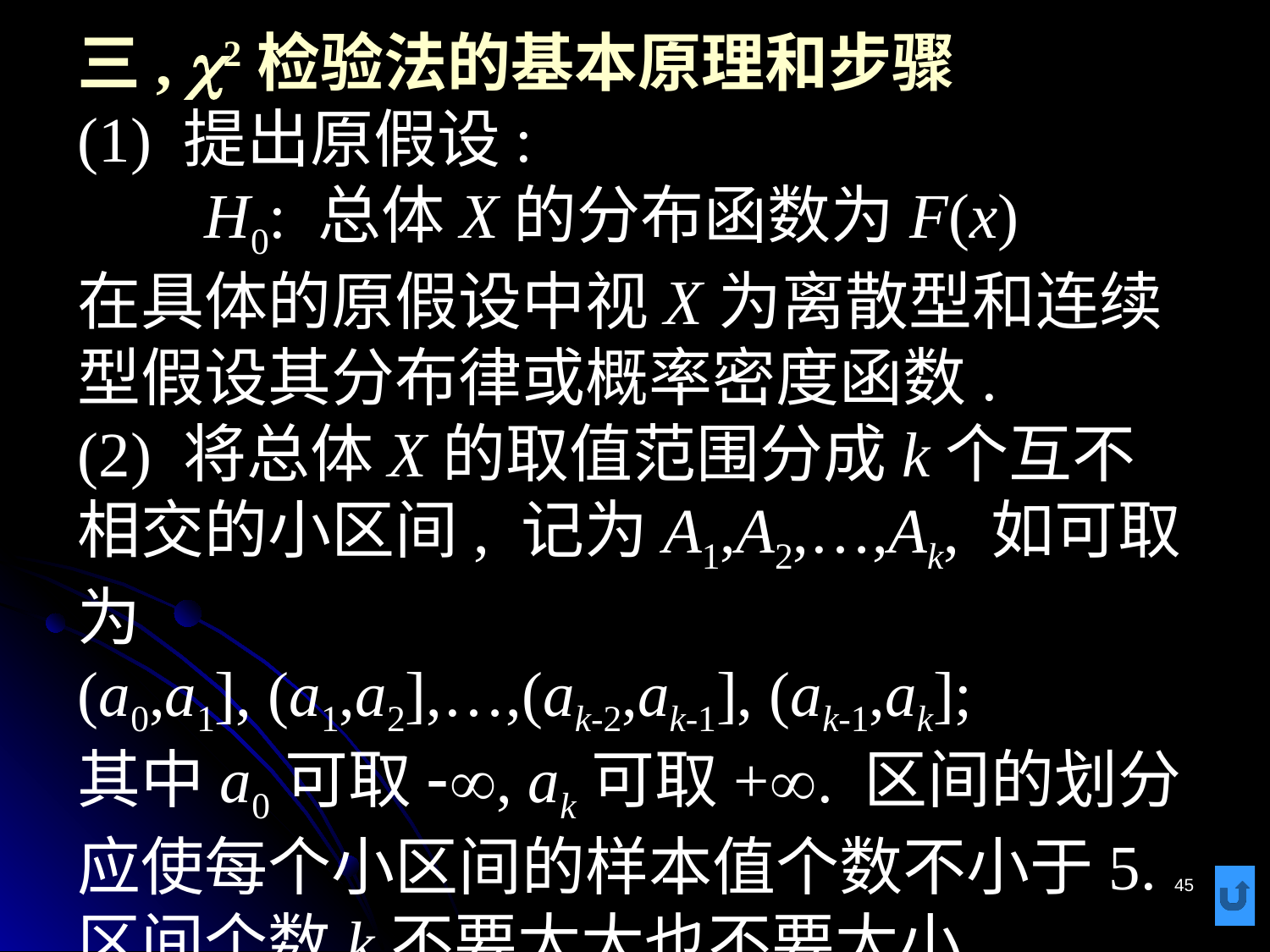

# 三, χ2检验法的基本原理和步骤 (1) 提出原假设: H0: 总体X的分布函数为F(x) 在具体的原假设中视X为离散型和连续型假设其分布律或概率密度函数. (2) 将总体X的取值范围分成k个互不相交的小区间, 记为A1,A2,…,Ak, 如可取为 (a0,a1], (a1,a2],…,(ak-2,ak-1], (ak-1,ak]; 其中a0可取−∞, ak可取+∞. 区间的划分应使每个小区间的样本值个数不小于5. 区间个数k不要太大也不要太小.
45